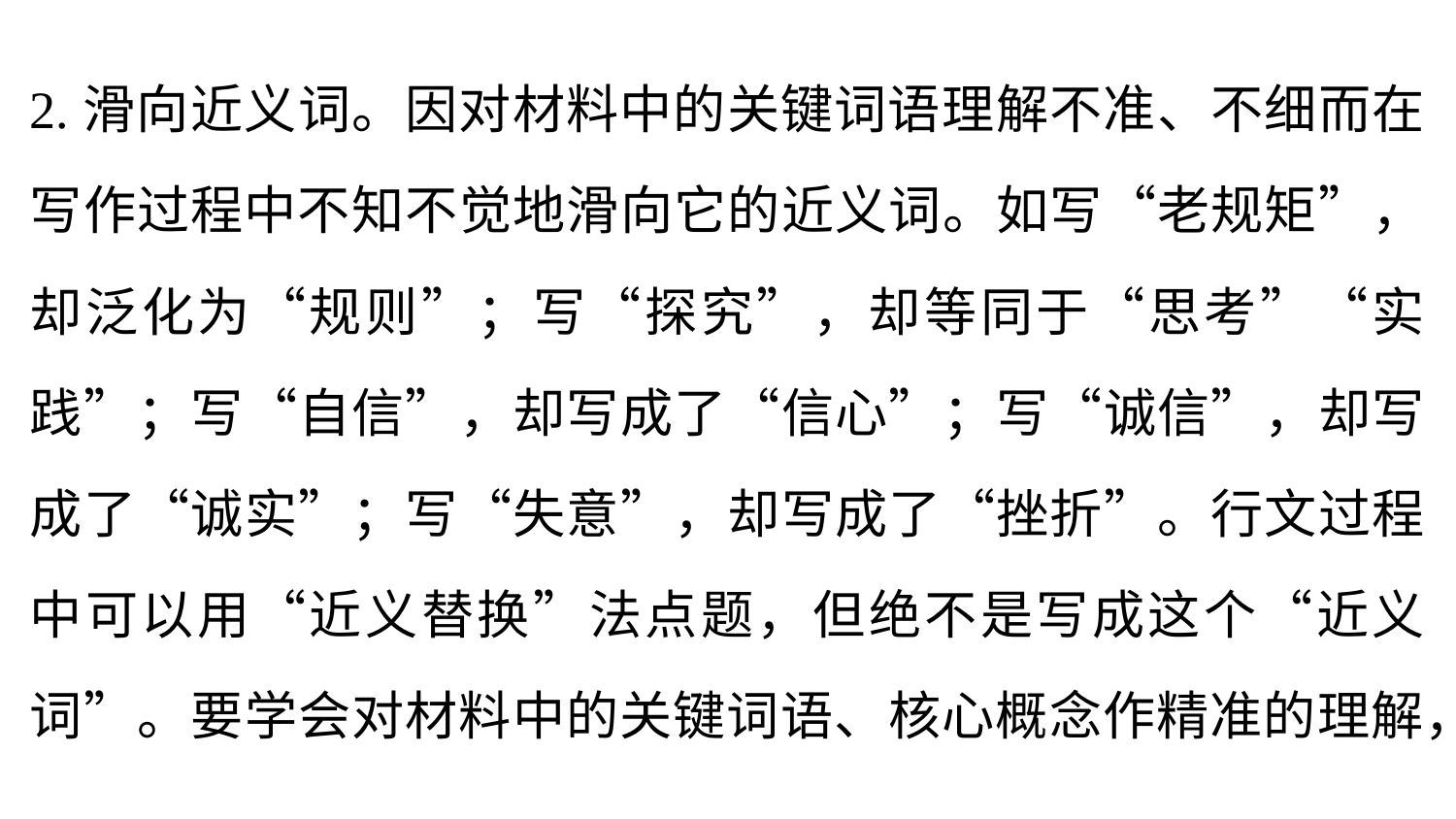

2.滑向近义词。因对材料中的关键词语理解不准、不细而在写作过程中不知不觉地滑向它的近义词。如写“老规矩”，却泛化为“规则”；写“探究”，却等同于“思考”“实践”；写“自信”，却写成了“信心”；写“诚信”，却写成了“诚实”；写“失意”，却写成了“挫折”。行文过程中可以用“近义替换”法点题，但绝不是写成这个“近义词”。要学会对材料中的关键词语、核心概念作精准的理解，